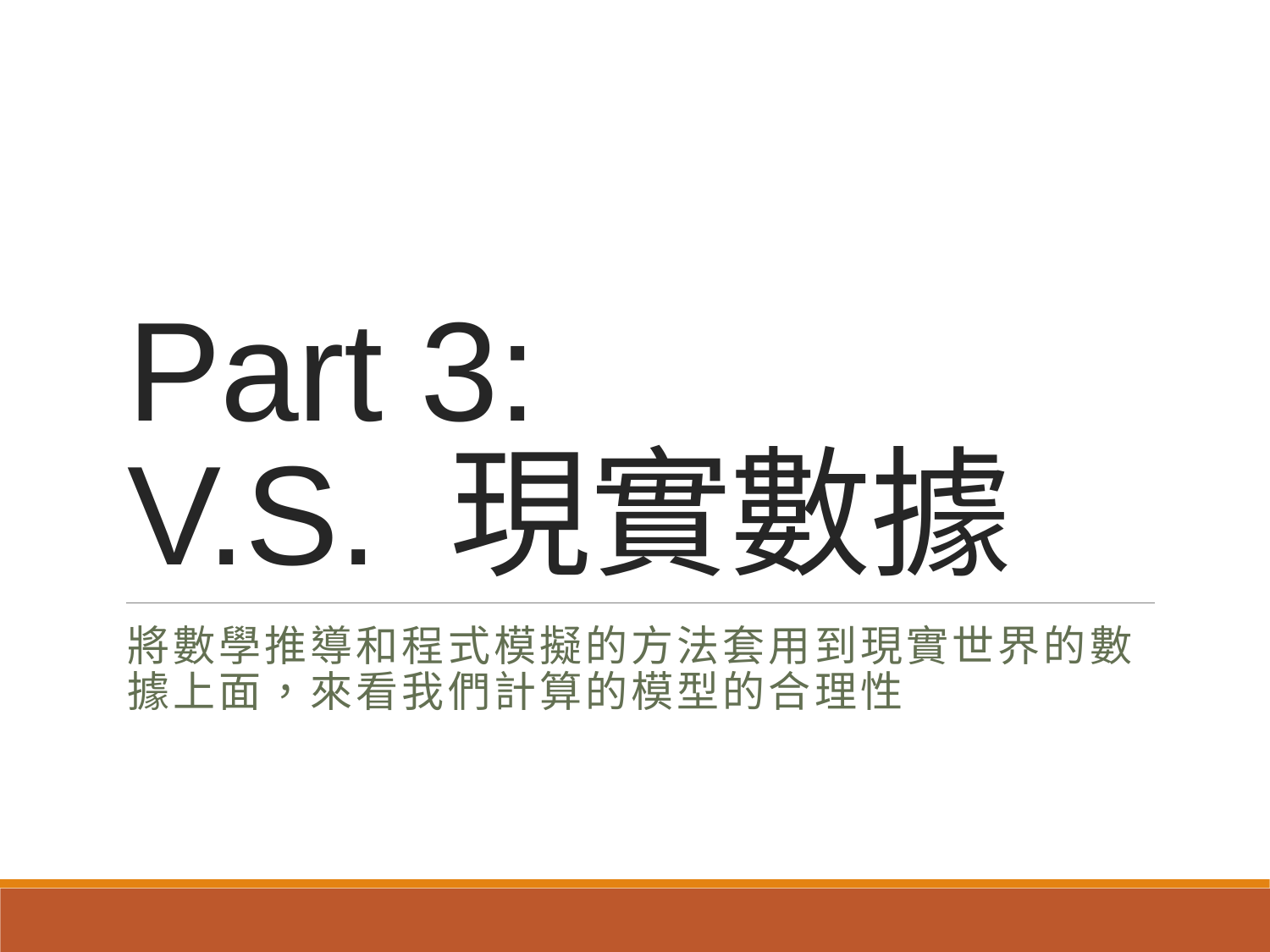

# Part 3: V.S. 現實數據
將數學推導和程式模擬的方法套用到現實世界的數據上面，來看我們計算的模型的合理性